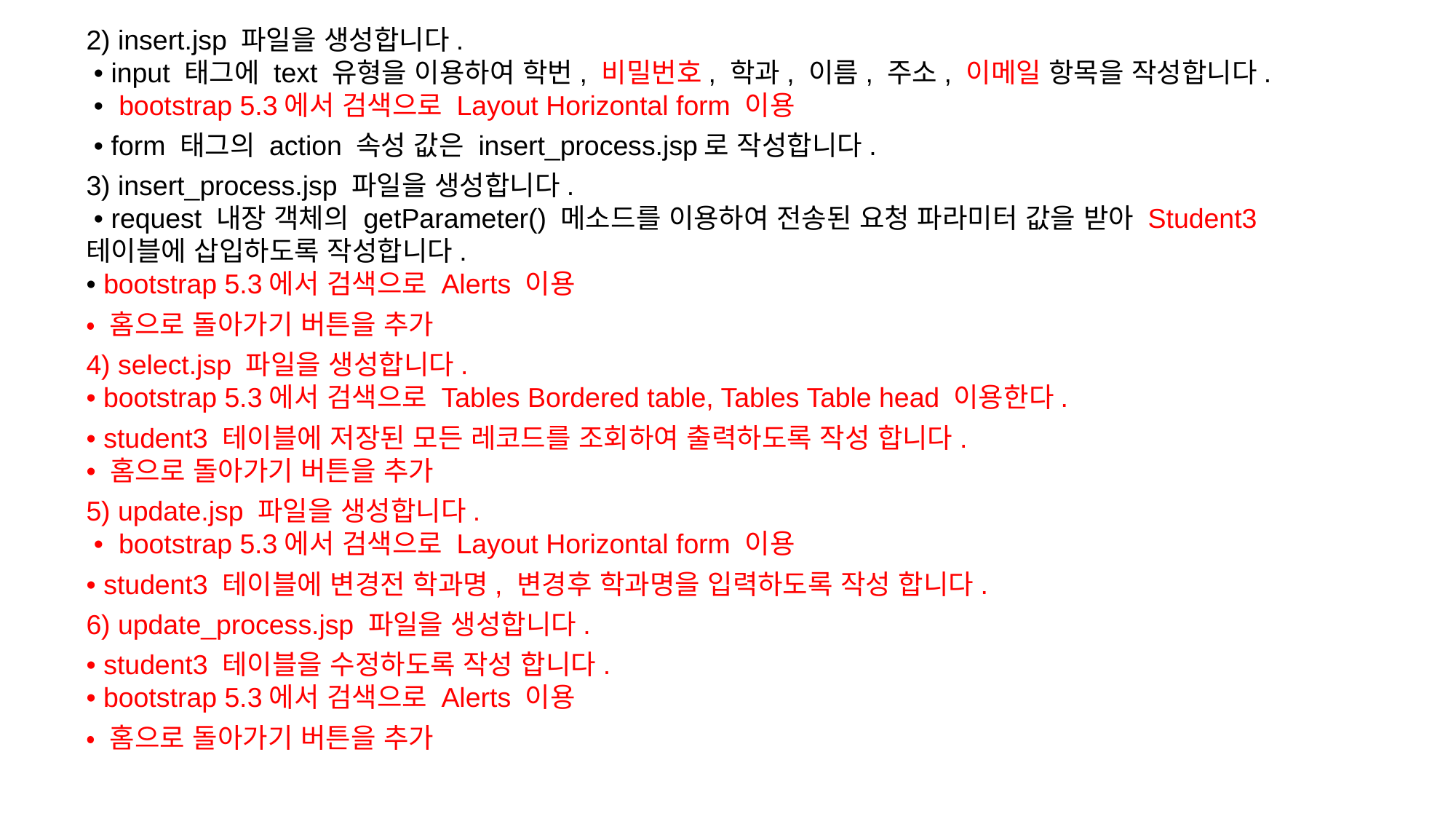

2) insert.jsp 파일을 생성합니다.
 • input 태그에 text 유형을 이용하여 학번, 비밀번호, 학과, 이름, 주소, 이메일 항목을 작성합니다.
 •  bootstrap 5.3에서 검색으로 Layout Horizontal form 이용
 • form 태그의 action 속성 값은 insert_process.jsp로 작성합니다.
3) insert_process.jsp 파일을 생성합니다.
 • request 내장 객체의 getParameter() 메소드를 이용하여 전송된 요청 파라미터 값을 받아 Student3 테이블에 삽입하도록 작성합니다.
• bootstrap 5.3에서 검색으로 Alerts 이용
• 홈으로 돌아가기 버튼을 추가
4) select.jsp 파일을 생성합니다.
• bootstrap 5.3에서 검색으로 Tables Bordered table, Tables Table head 이용한다.
• student3 테이블에 저장된 모든 레코드를 조회하여 출력하도록 작성 합니다.
• 홈으로 돌아가기 버튼을 추가
5) update.jsp 파일을 생성합니다.
 •  bootstrap 5.3에서 검색으로 Layout Horizontal form 이용
• student3 테이블에 변경전 학과명, 변경후 학과명을 입력하도록 작성 합니다.
6) update_process.jsp 파일을 생성합니다.
• student3 테이블을 수정하도록 작성 합니다.
• bootstrap 5.3에서 검색으로 Alerts 이용
• 홈으로 돌아가기 버튼을 추가